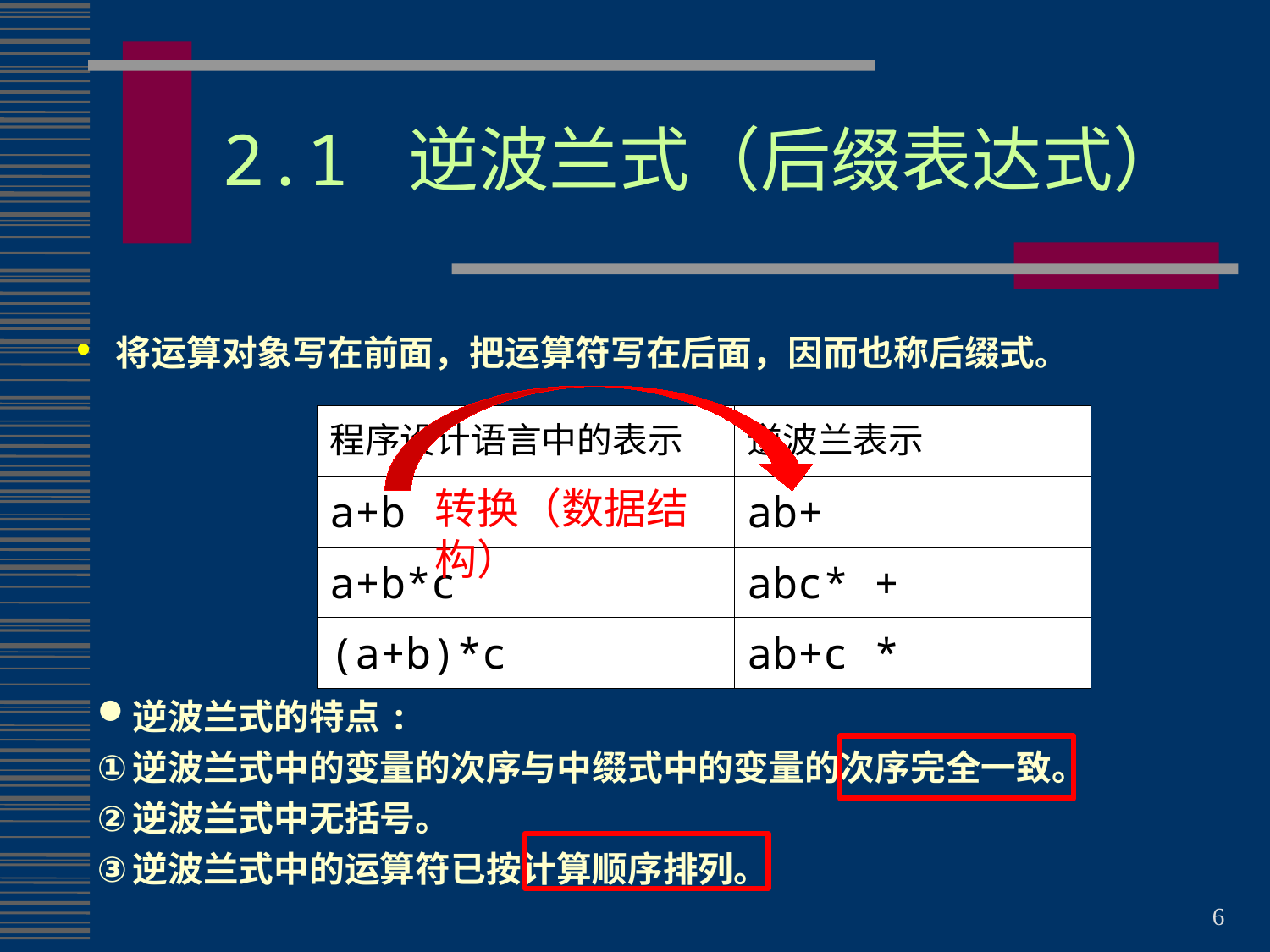

# 2.1 逆波兰式（后缀表达式）
将运算对象写在前面，把运算符写在后面，因而也称后缀式。

| 程序设计语言中的表示 | 逆波兰表示 |
| --- | --- |
| a+b | ab+ |
| a+b\*c | abc\* + |
| (a+b)\*c | ab+c \* |
转换（数据结构）
逆波兰式的特点:
逆波兰式中的变量的次序与中缀式中的变量的次序完全一致。
逆波兰式中无括号。
逆波兰式中的运算符已按计算顺序排列。